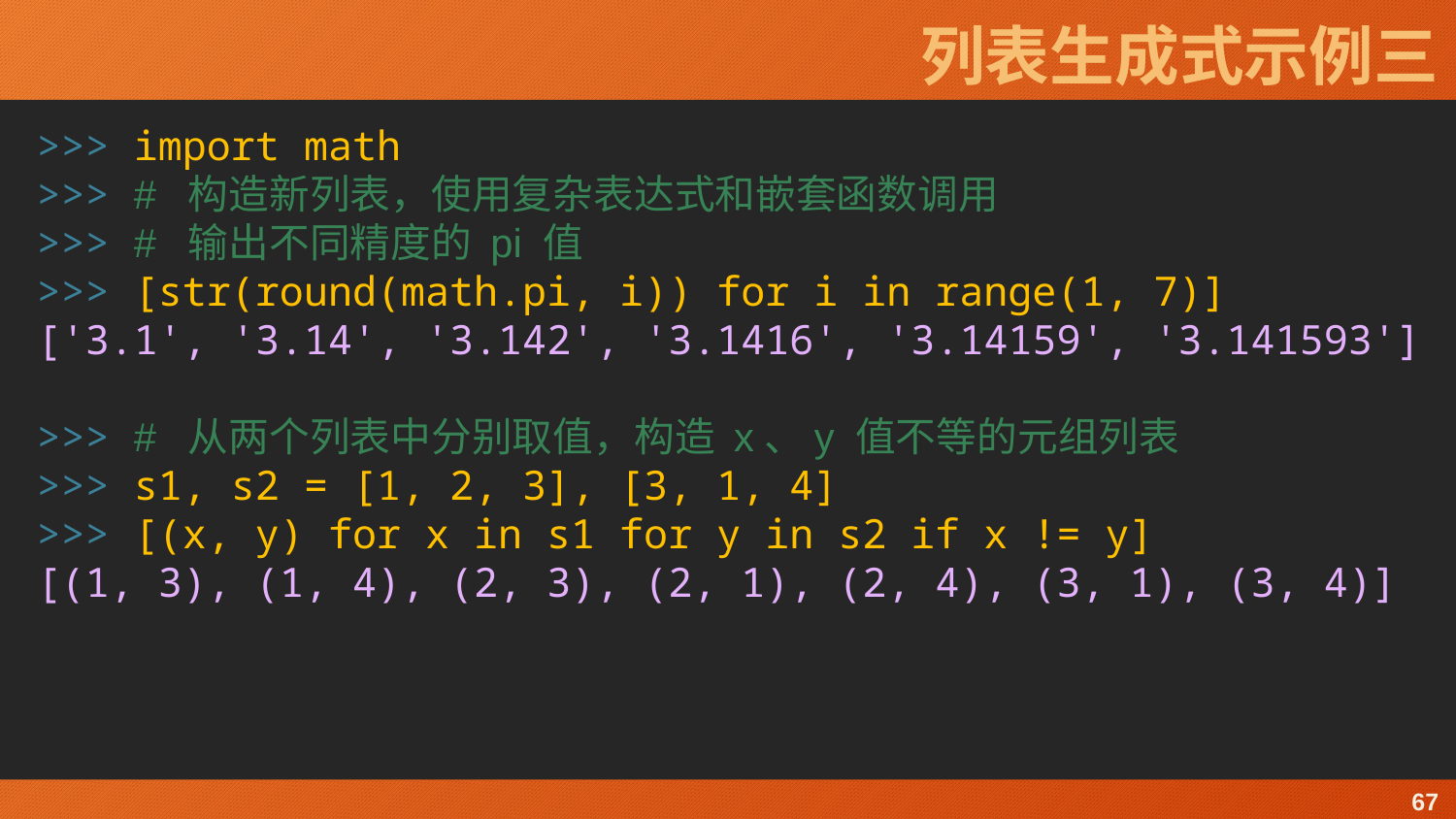

# 列表生成式示例三
>>> import math
>>> #  构造新列表，使用复杂表达式和嵌套函数调用
>>> #  输出不同精度的 pi 值
>>> [str(round(math.pi, i)) for i in range(1, 7)]
['3.1', '3.14', '3.142', '3.1416', '3.14159', '3.141593']

>>> #  从两个列表中分别取值，构造 x、y 值不等的元组列表
>>> s1, s2 = [1, 2, 3], [3, 1, 4]
>>> [(x, y) for x in s1 for y in s2 if x != y]
[(1, 3), (1, 4), (2, 3), (2, 1), (2, 4), (3, 1), (3, 4)]
67